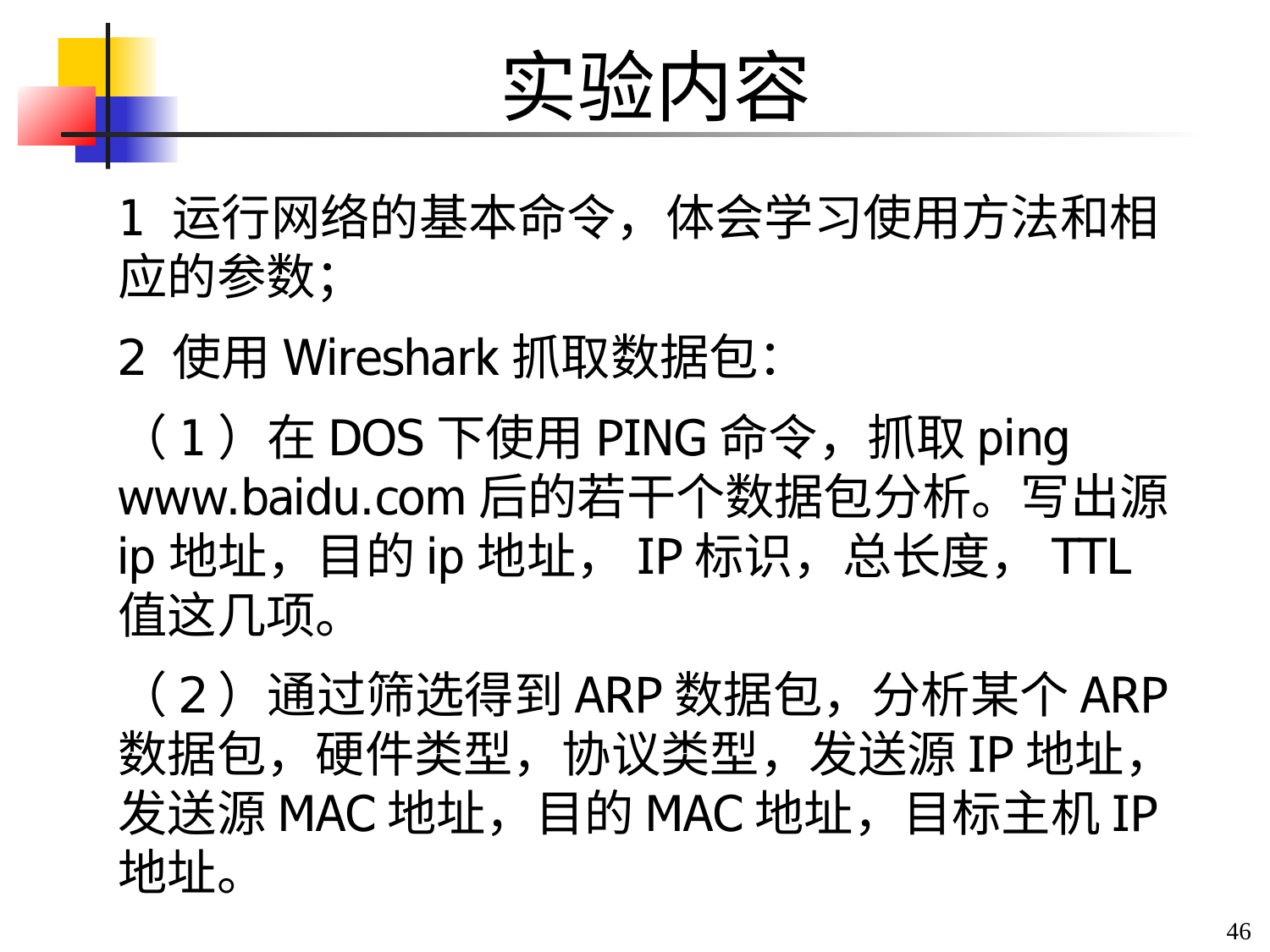

实验内容
1 运行网络的基本命令，体会学习使用方法和相应的参数；
2 使用Wireshark抓取数据包：
（1）在DOS下使用PING命令，抓取ping www.baidu.com后的若干个数据包分析。写出源ip地址，目的ip地址，IP标识，总长度，TTL值这几项。
（2）通过筛选得到ARP数据包，分析某个ARP数据包，硬件类型，协议类型，发送源IP地址，发送源MAC地址，目的MAC地址，目标主机IP地址。